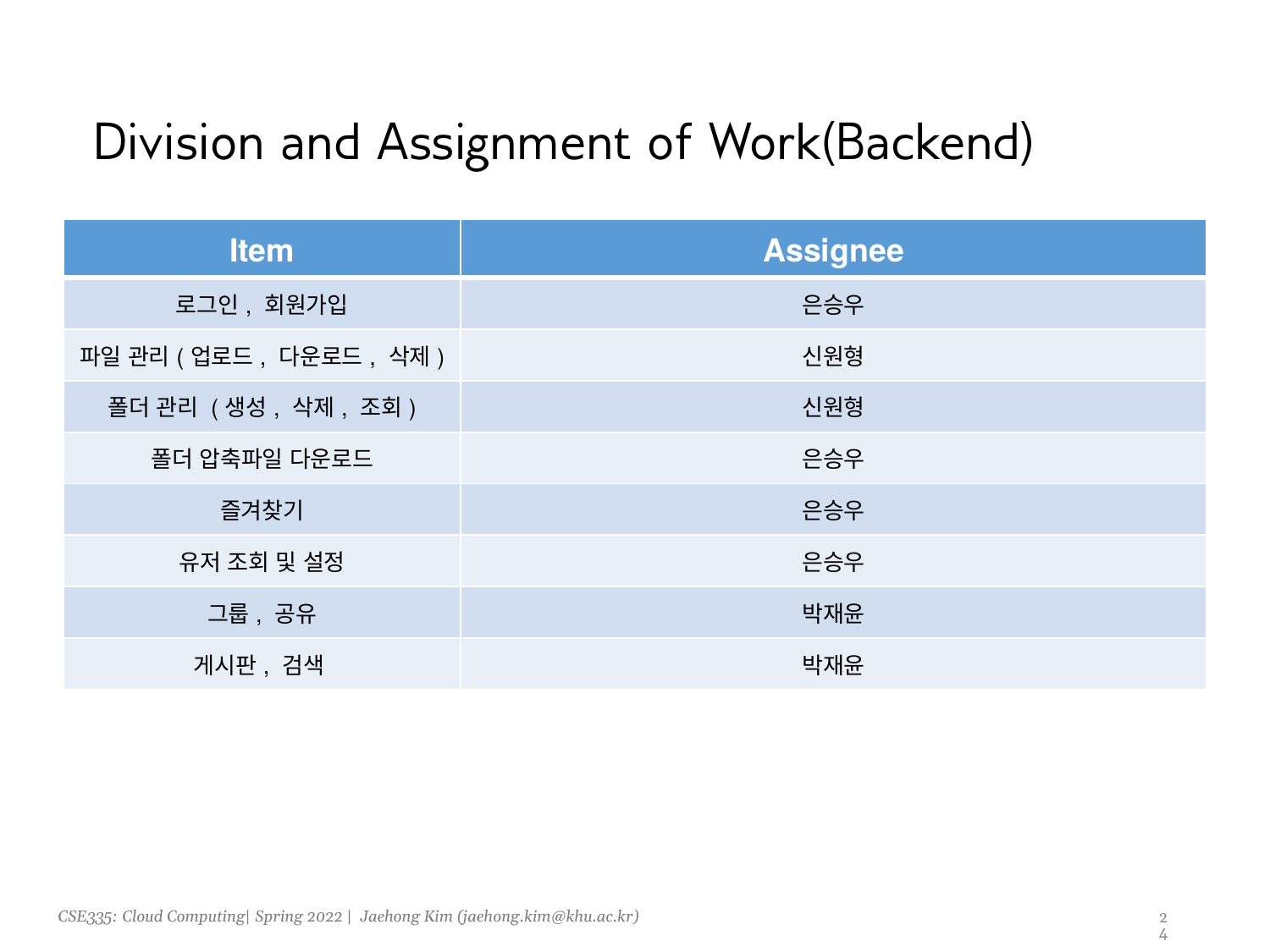

# Division and Assignment of Work(Backend)
| Item | Assignee |
| --- | --- |
| 로그인, 회원가입 | 은승우 |
| 파일 관리(업로드, 다운로드, 삭제) | 신원형 |
| 폴더 관리 (생성, 삭제, 조회) | 신원형 |
| 폴더 압축파일 다운로드 | 은승우 |
| 즐겨찾기 | 은승우 |
| 유저 조회 및 설정 | 은승우 |
| 그룹, 공유 | 박재윤 |
| 게시판, 검색 | 박재윤 |
24